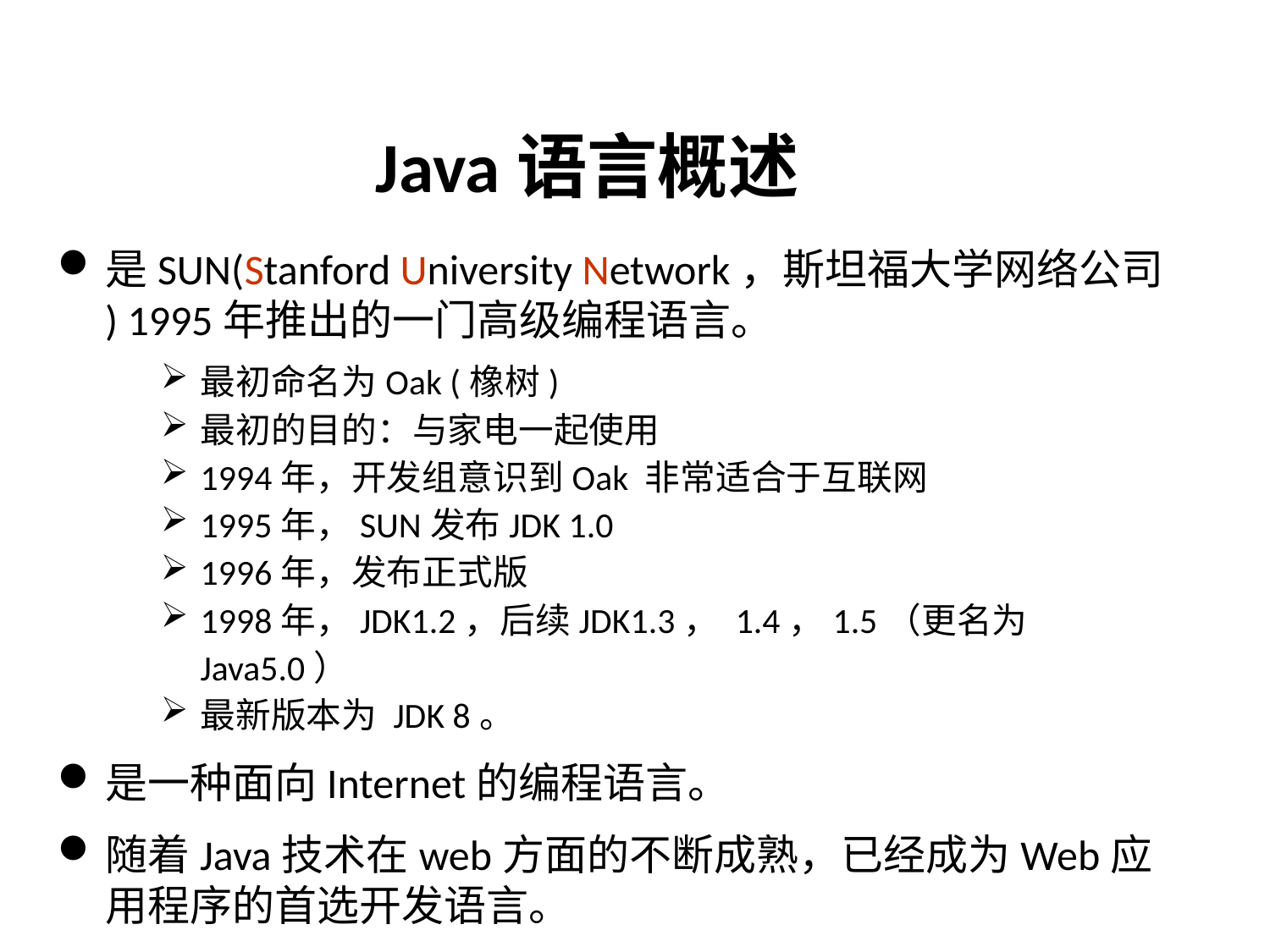

Java语言概述
是SUN(Stanford University Network，斯坦福大学网络公司 ) 1995年推出的一门高级编程语言。
最初命名为Oak (橡树)
最初的目的：与家电一起使用
1994年，开发组意识到Oak 非常适合于互联网
1995年，SUN发布JDK 1.0
1996年，发布正式版
1998年，JDK1.2，后续JDK1.3， 1.4，1.5（更名为Java5.0）
最新版本为 JDK 8。
是一种面向Internet的编程语言。
随着Java技术在web方面的不断成熟，已经成为Web应用程序的首选开发语言。